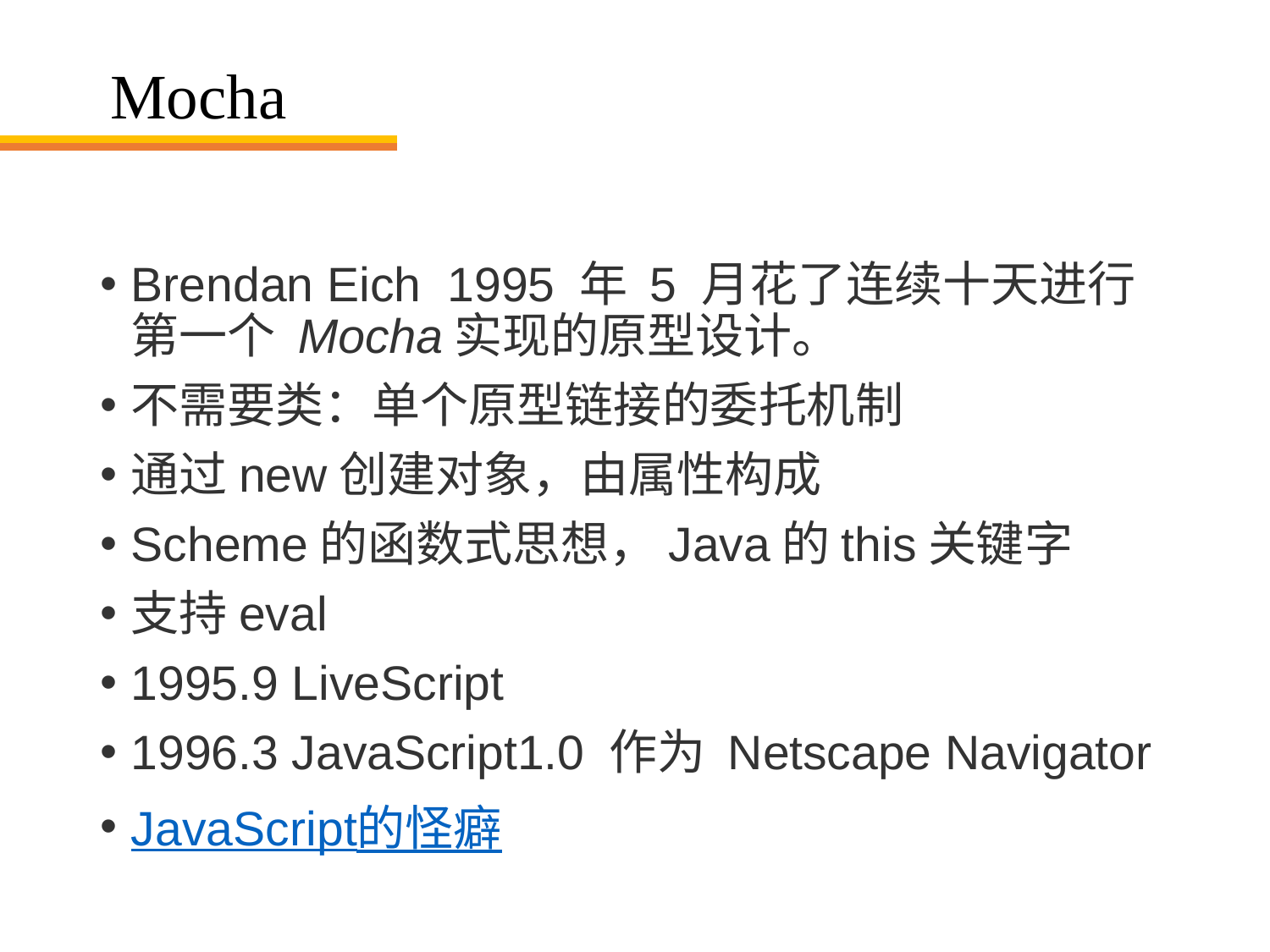

# Mocha
Brendan Eich  1995 年 5 月花了连续十天进行第一个 Mocha实现的原型设计。
不需要类：单个原型链接的委托机制
通过new创建对象，由属性构成
Scheme的函数式思想，Java的this关键字
支持eval
1995.9 LiveScript
1996.3 JavaScript1.0 作为 Netscape Navigator
JavaScript的怪癖